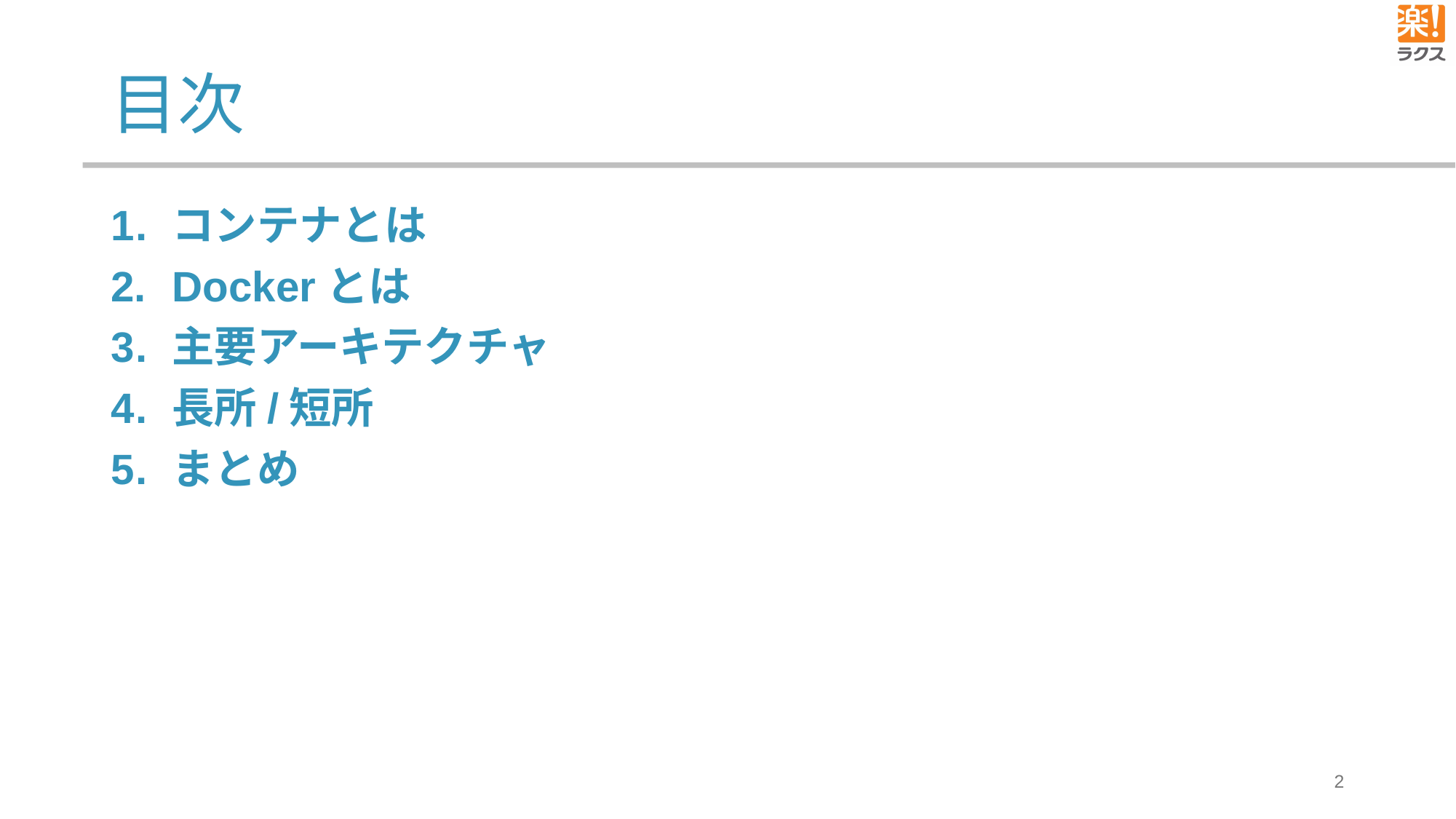

# 目次
コンテナとは
Dockerとは
主要アーキテクチャ
長所/短所
まとめ

2